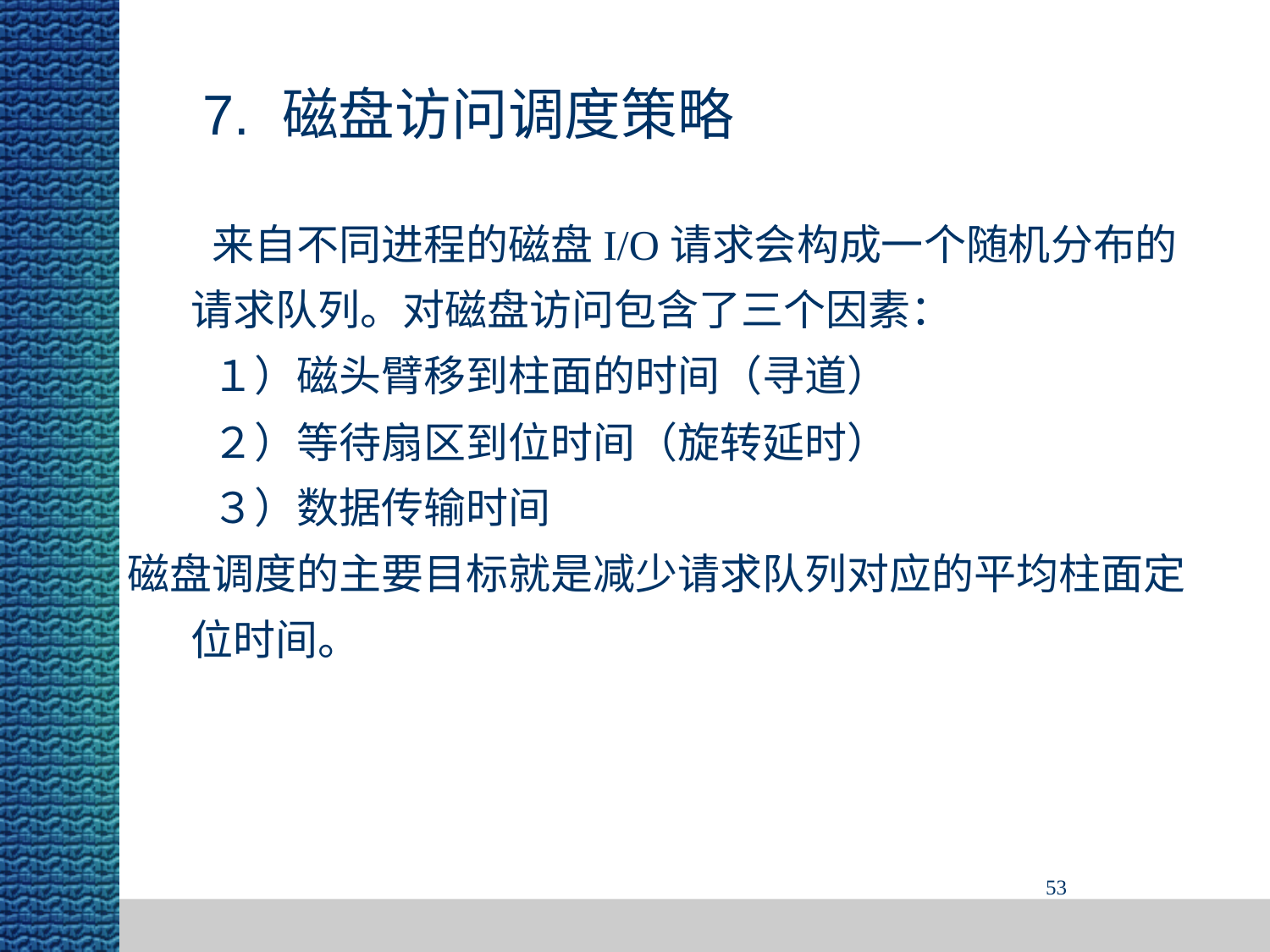

7. 磁盘访问调度策略
　　来自不同进程的磁盘I/O请求会构成一个随机分布的请求队列。对磁盘访问包含了三个因素：
　　１）磁头臂移到柱面的时间（寻道）
　　２）等待扇区到位时间（旋转延时）
　　３）数据传输时间
磁盘调度的主要目标就是减少请求队列对应的平均柱面定位时间。
53